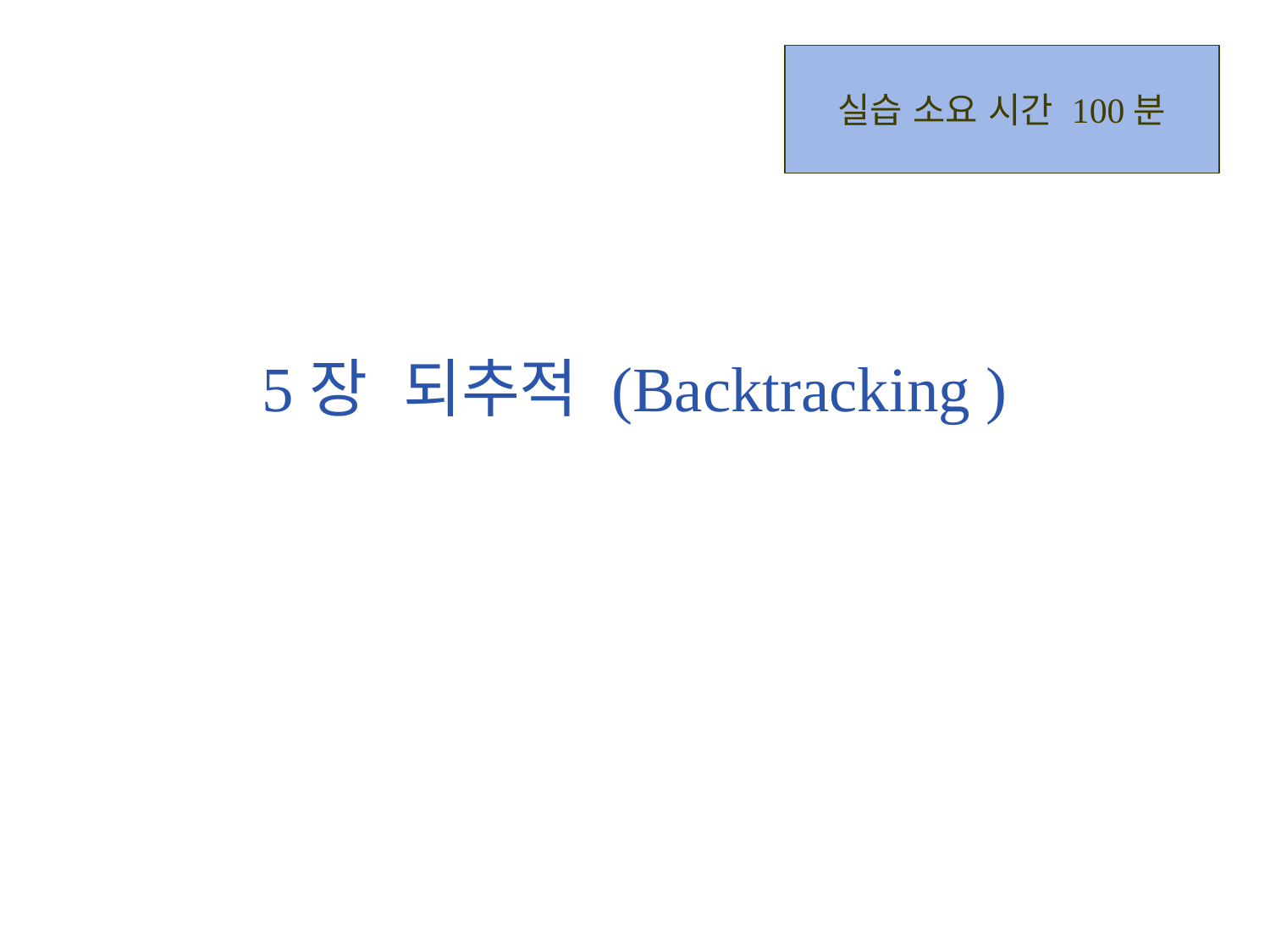

실습 소요 시간 100분
# 5장  되추적 (Backtracking )